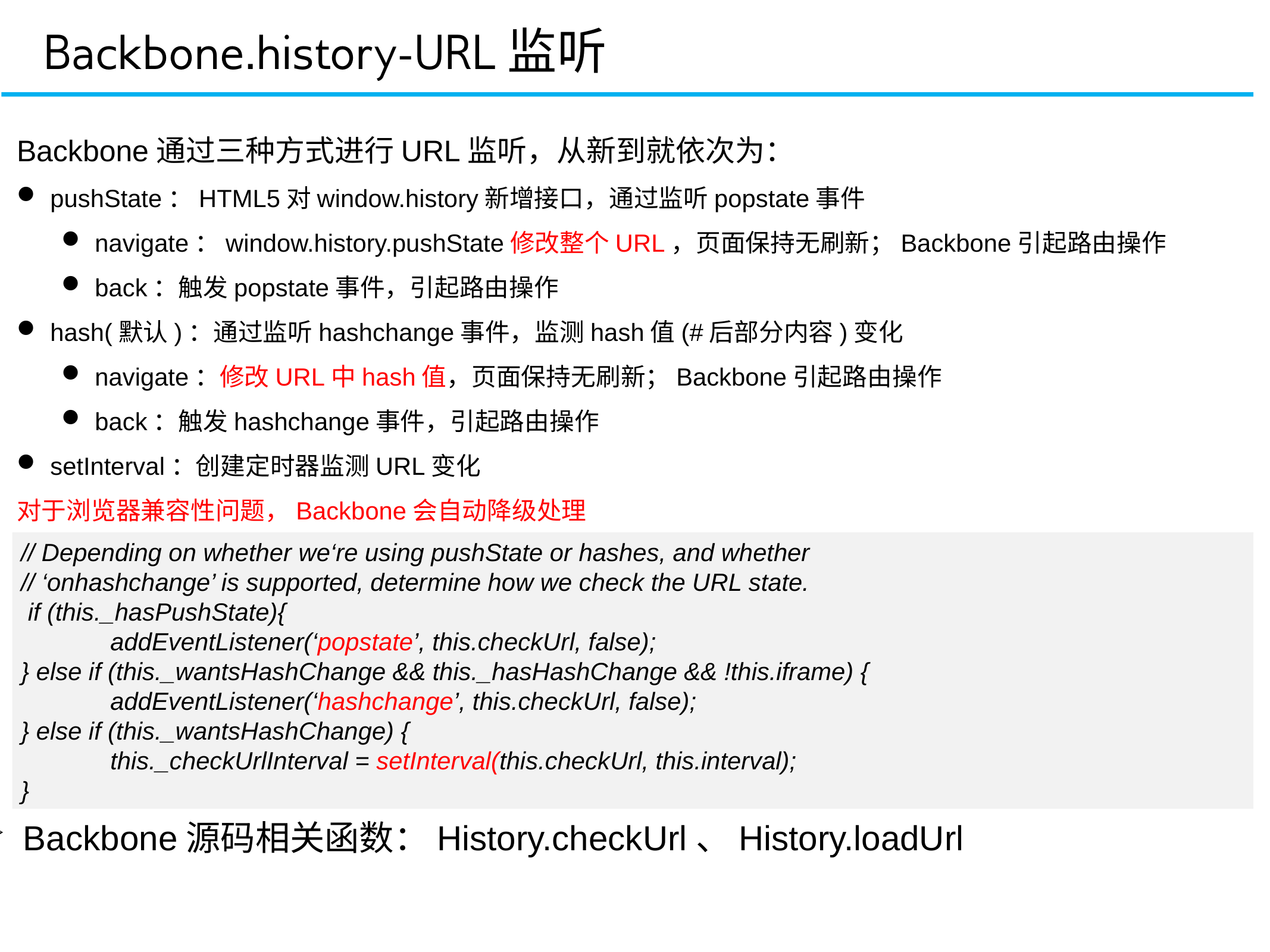

Backbone.history-URL监听

Backbone通过三种方式进行URL监听，从新到就依次为：
pushState：HTML5对window.history新增接口，通过监听popstate事件
navigate：window.history.pushState修改整个URL，页面保持无刷新；Backbone引起路由操作
back：触发popstate事件，引起路由操作
hash(默认)：通过监听hashchange事件，监测hash值(#后部分内容)变化
navigate：修改URL中hash值，页面保持无刷新；Backbone引起路由操作
back：触发hashchange事件，引起路由操作
setInterval：创建定时器监测URL变化
对于浏览器兼容性问题，Backbone会自动降级处理
// Depending on whether we‘re using pushState or hashes, and whether
// ‘onhashchange’ is supported, determine how we check the URL state.
 if (this._hasPushState){
	addEventListener(‘popstate’, this.checkUrl, false);
} else if (this._wantsHashChange && this._hasHashChange && !this.iframe) {
       	addEventListener(‘hashchange’, this.checkUrl, false);
} else if (this._wantsHashChange) {
	this._checkUrlInterval = setInterval(this.checkUrl, this.interval);
}
Backbone源码相关函数：History.checkUrl、History.loadUrl